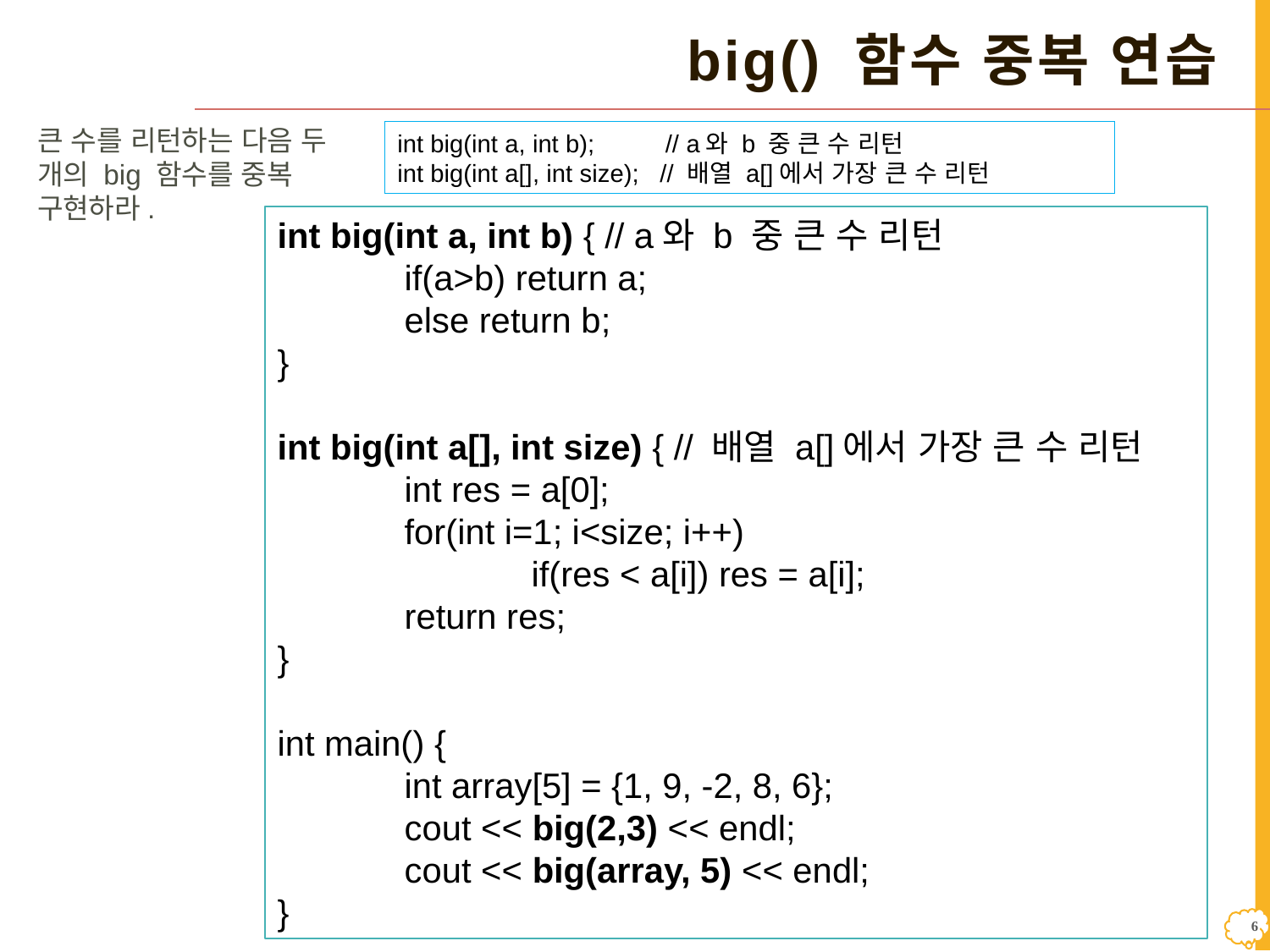

# big() 함수 중복 연습
큰 수를 리턴하는 다음 두 개의 big 함수를 중복 구현하라.
int big(int a, int b);	  // a와 b 중 큰 수 리턴
int big(int a[], int size);   // 배열 a[]에서 가장 큰 수 리턴
int big(int a, int b) { // a와 b 중 큰 수 리턴
	if(a>b) return a;
	else return b;
}

int big(int a[], int size) { // 배열 a[]에서 가장 큰 수 리턴
	int res = a[0];
	for(int i=1; i<size; i++)
		if(res < a[i]) res = a[i];
	return res;
}

int main() {
	int array[5] = {1, 9, -2, 8, 6};
	cout << big(2,3) << endl;
	cout << big(array, 5) << endl;
}
6